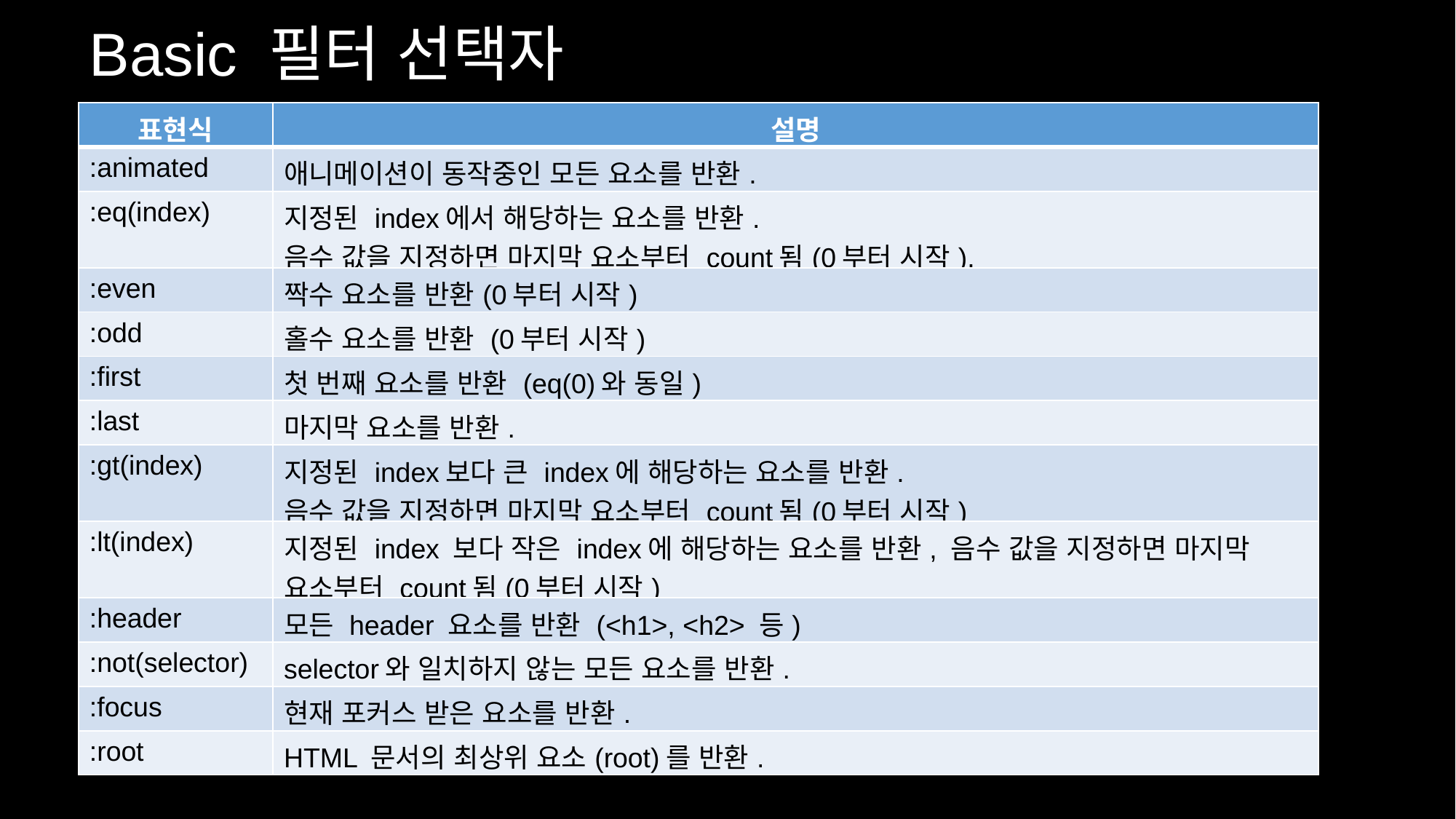

Basic 필터 선택자
| 표현식 | 설명 |
| --- | --- |
| :animated | 애니메이션이 동작중인 모든 요소를 반환. |
| :eq(index) | 지정된 index에서 해당하는 요소를 반환. 음수 값을 지정하면 마지막 요소부터 count됨(0부터 시작). |
| :even | 짝수 요소를 반환(0부터 시작) |
| :odd | 홀수 요소를 반환 (0부터 시작) |
| :first | 첫 번째 요소를 반환 (eq(0)와 동일) |
| :last | 마지막 요소를 반환. |
| :gt(index) | 지정된 index보다 큰 index에 해당하는 요소를 반환. 음수 값을 지정하면 마지막 요소부터 count됨(0부터 시작) |
| :lt(index) | 지정된 index 보다 작은 index에 해당하는 요소를 반환, 음수 값을 지정하면 마지막 요소부터 count됨(0부터 시작) |
| :header | 모든 header 요소를 반환 (<h1>, <h2> 등) |
| :not(selector) | selector와 일치하지 않는 모든 요소를 반환. |
| :focus | 현재 포커스 받은 요소를 반환. |
| :root | HTML 문서의 최상위 요소(root)를 반환. |